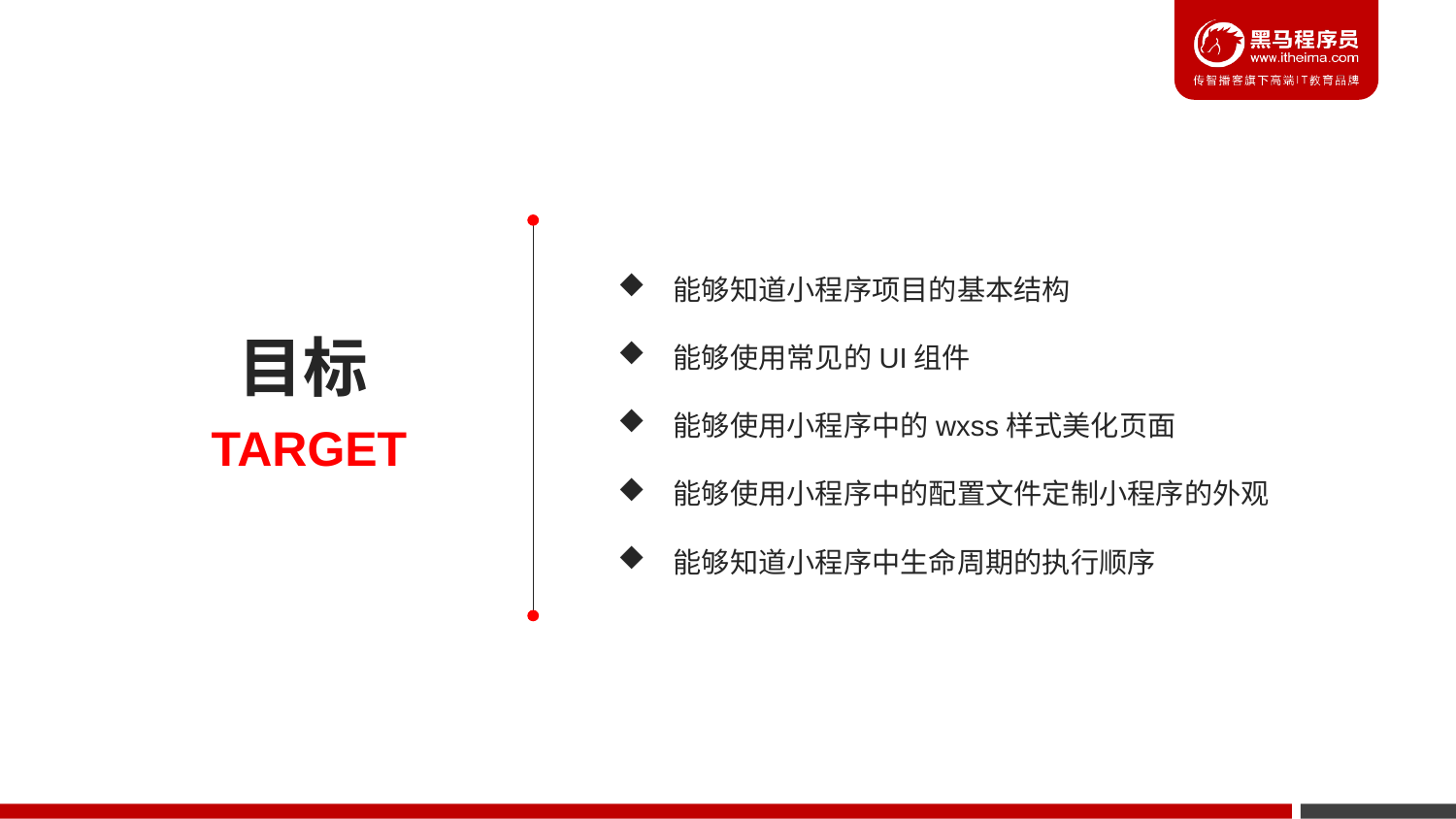

能够知道小程序项目的基本结构
 能够使用常见的UI组件
 能够使用小程序中的wxss样式美化页面
 能够使用小程序中的配置文件定制小程序的外观
 能够知道小程序中生命周期的执行顺序